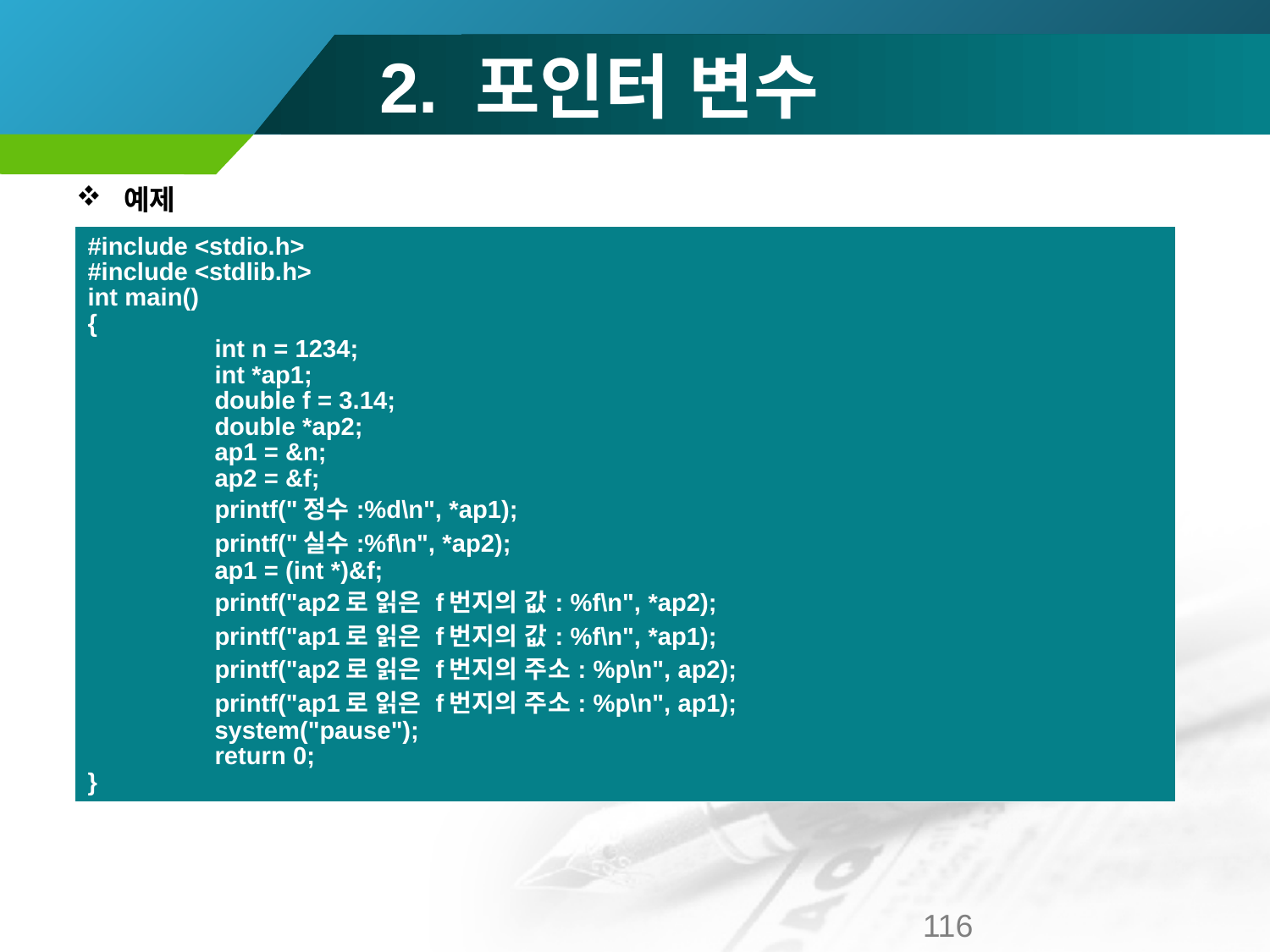

# 2. 포인터 변수
예제
| #include <stdio.h> #include <stdlib.h> int main() { int n = 1234; int \*ap1; double f = 3.14; double \*ap2; ap1 = &n; ap2 = &f; printf("정수:%d\n", \*ap1); printf("실수:%f\n", \*ap2); ap1 = (int \*)&f; printf("ap2로 읽은 f번지의 값: %f\n", \*ap2); printf("ap1로 읽은 f번지의 값: %f\n", \*ap1); printf("ap2로 읽은 f번지의 주소: %p\n", ap2); printf("ap1로 읽은 f번지의 주소: %p\n", ap1); system("pause"); return 0; } |
| --- |
116